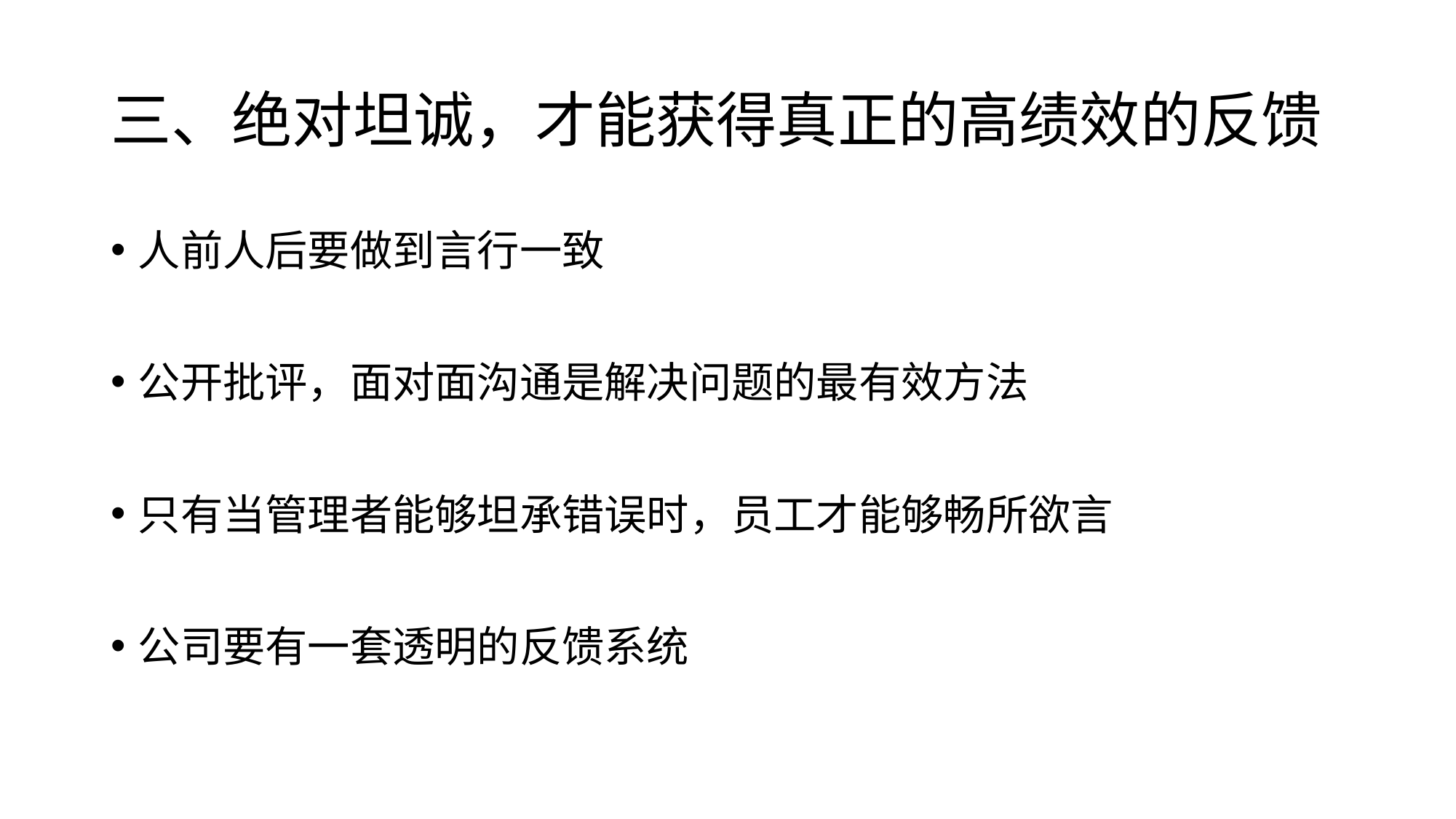

# 三、绝对坦诚，才能获得真正的高绩效的反馈
人前人后要做到言行一致

公开批评，面对面沟通是解决问题的最有效方法

只有当管理者能够坦承错误时，员工才能够畅所欲言

公司要有一套透明的反馈系统